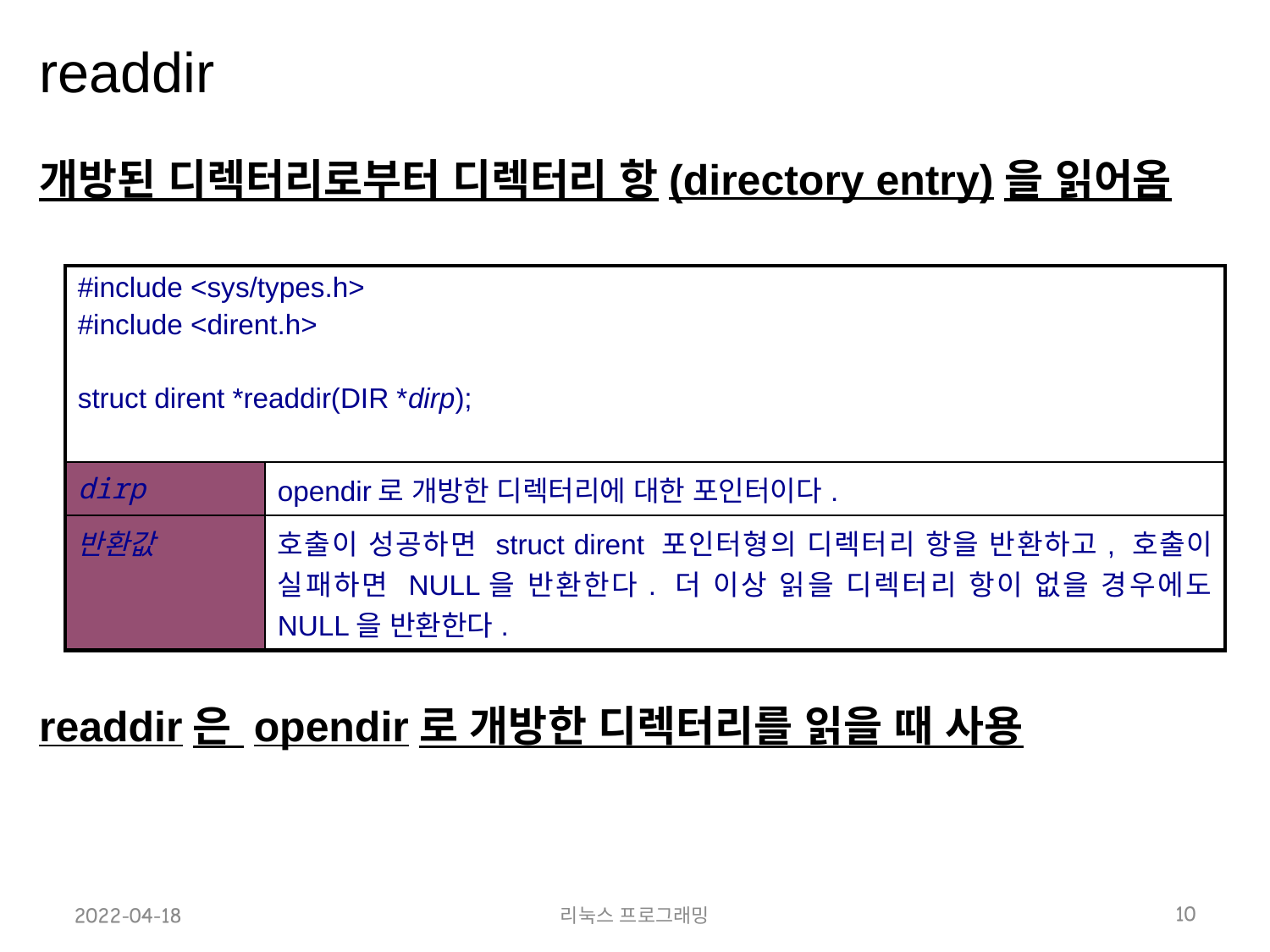

# readdir
개방된 디렉터리로부터 디렉터리 항(directory entry)을 읽어옴

readdir은 opendir로 개방한 디렉터리를 읽을 때 사용

| #include <sys/types.h> #include <dirent.h> struct dirent \*readdir(DIR \*dirp); |  |
| --- | --- |
| dirp | opendir로 개방한 디렉터리에 대한 포인터이다. |
| 반환값 | 호출이 성공하면 struct dirent 포인터형의 디렉터리 항을 반환하고, 호출이 실패하면 NULL을 반환한다. 더 이상 읽을 디렉터리 항이 없을 경우에도 NULL을 반환한다. |
2022-04-18
리눅스 프로그래밍
10